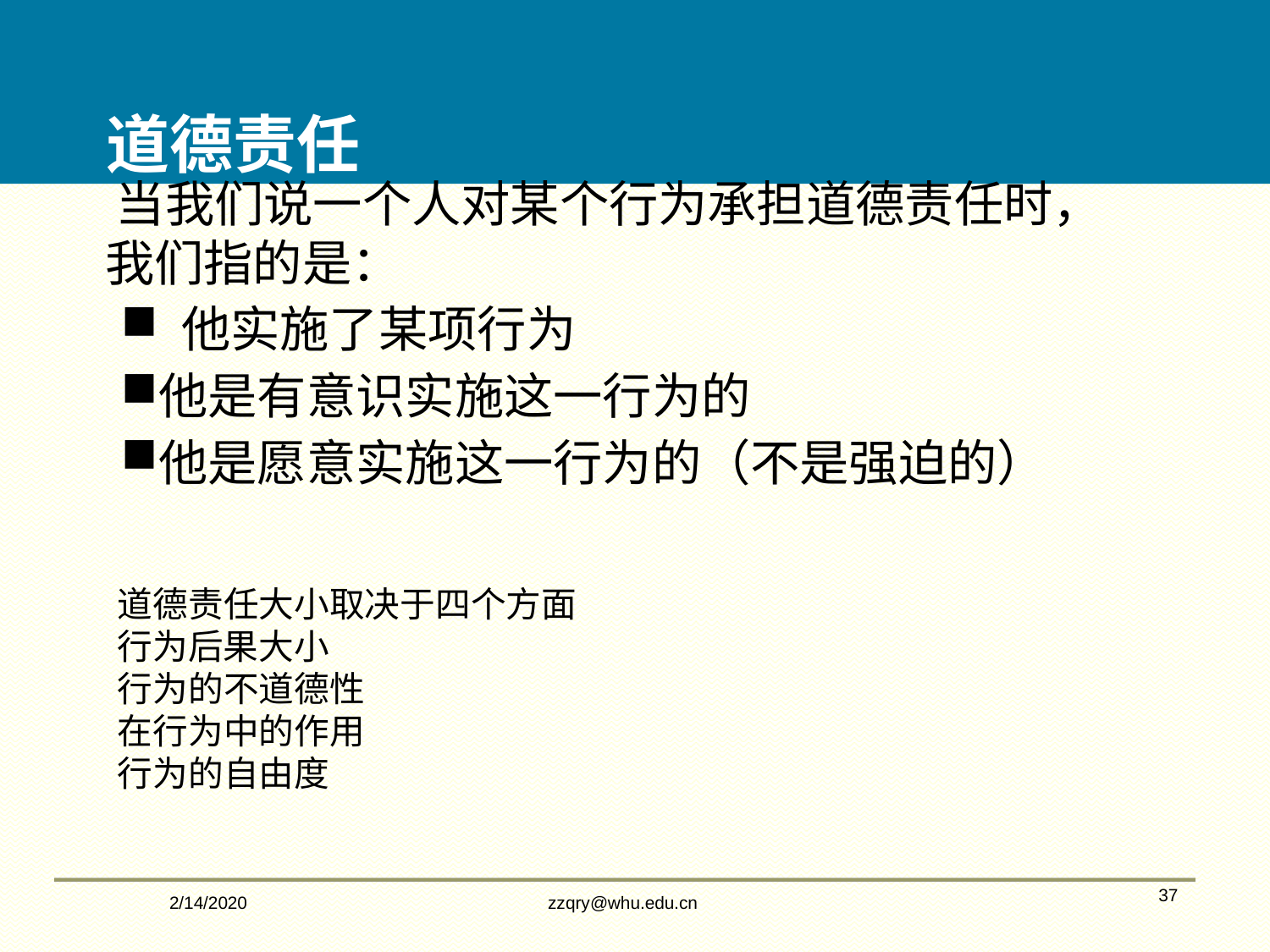

道德责任
      当我们说一个人对某个行为承担道德责任时，我们指的是：
 他实施了某项行为
他是有意识实施这一行为的
他是愿意实施这一行为的（不是强迫的）
道德责任大小取决于四个方面
行为后果大小
行为的不道德性
在行为中的作用
行为的自由度
2/14/2020
zzqry@whu.edu.cn
37